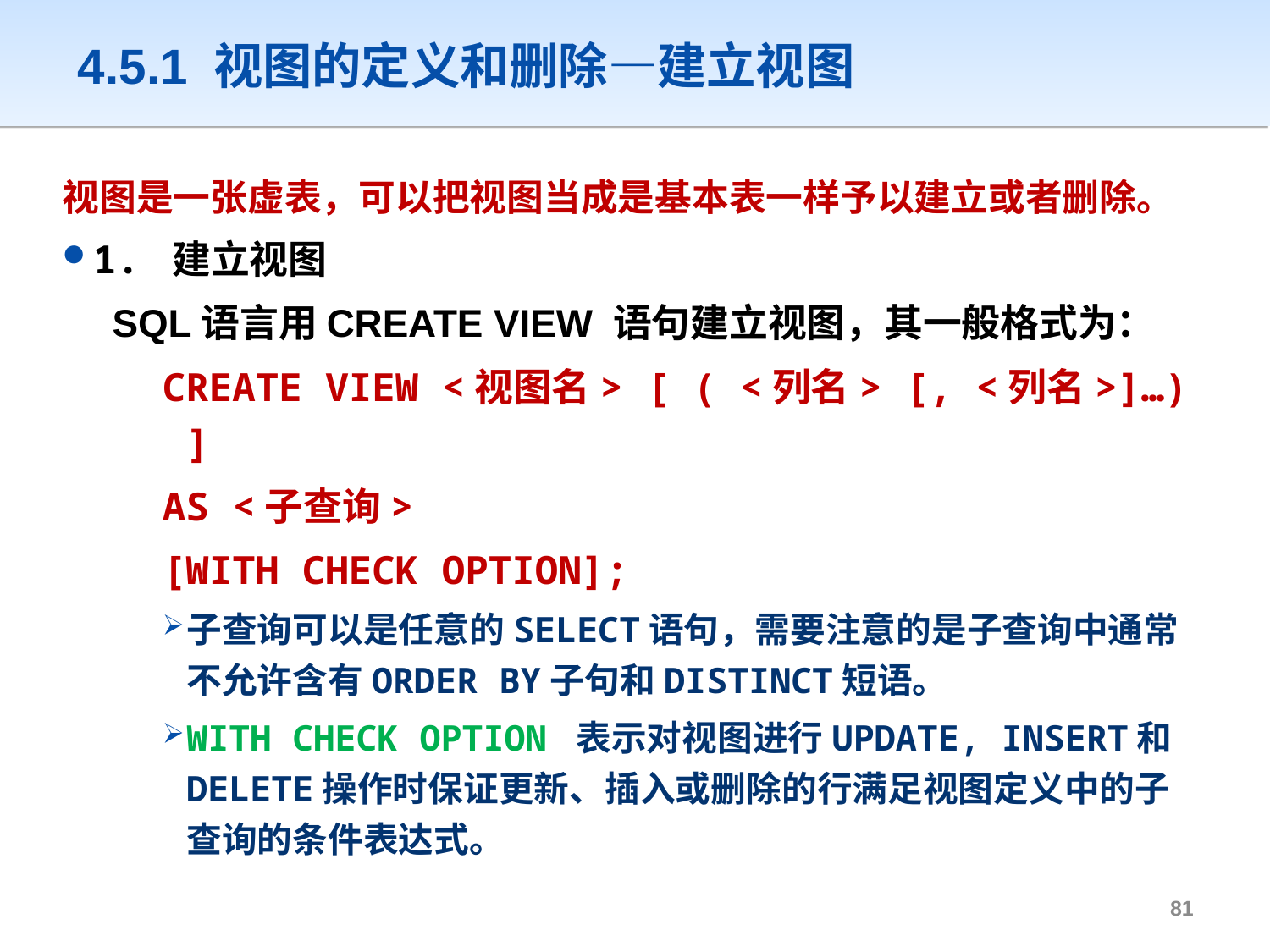

# 4.5.1 视图的定义和删除—建立视图
视图是一张虚表，可以把视图当成是基本表一样予以建立或者删除。
1. 建立视图
SQL语言用CREATE VIEW 语句建立视图，其一般格式为：
CREATE VIEW <视图名> [ ( <列名> [, <列名>]…) ]
AS <子查询>
[WITH CHECK OPTION];
子查询可以是任意的SELECT语句，需要注意的是子查询中通常不允许含有ORDER BY子句和DISTINCT短语。
WITH CHECK OPTION 表示对视图进行UPDATE, INSERT和DELETE操作时保证更新、插入或删除的行满足视图定义中的子查询的条件表达式。

81